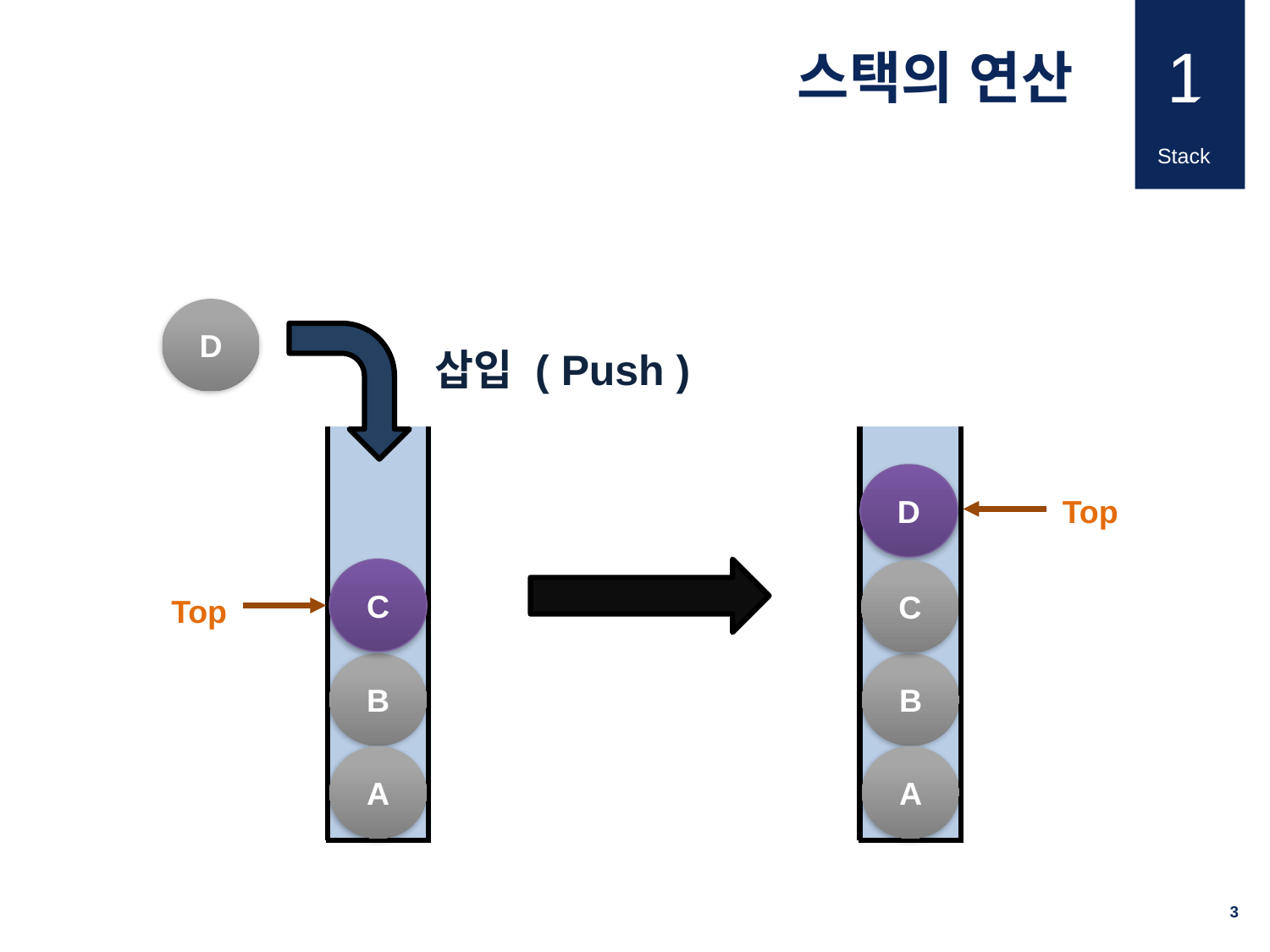

1

스택의 연산
Stack
D
삽입 ( Push )

D
Top
C

C
Top
B
B
A
A
3